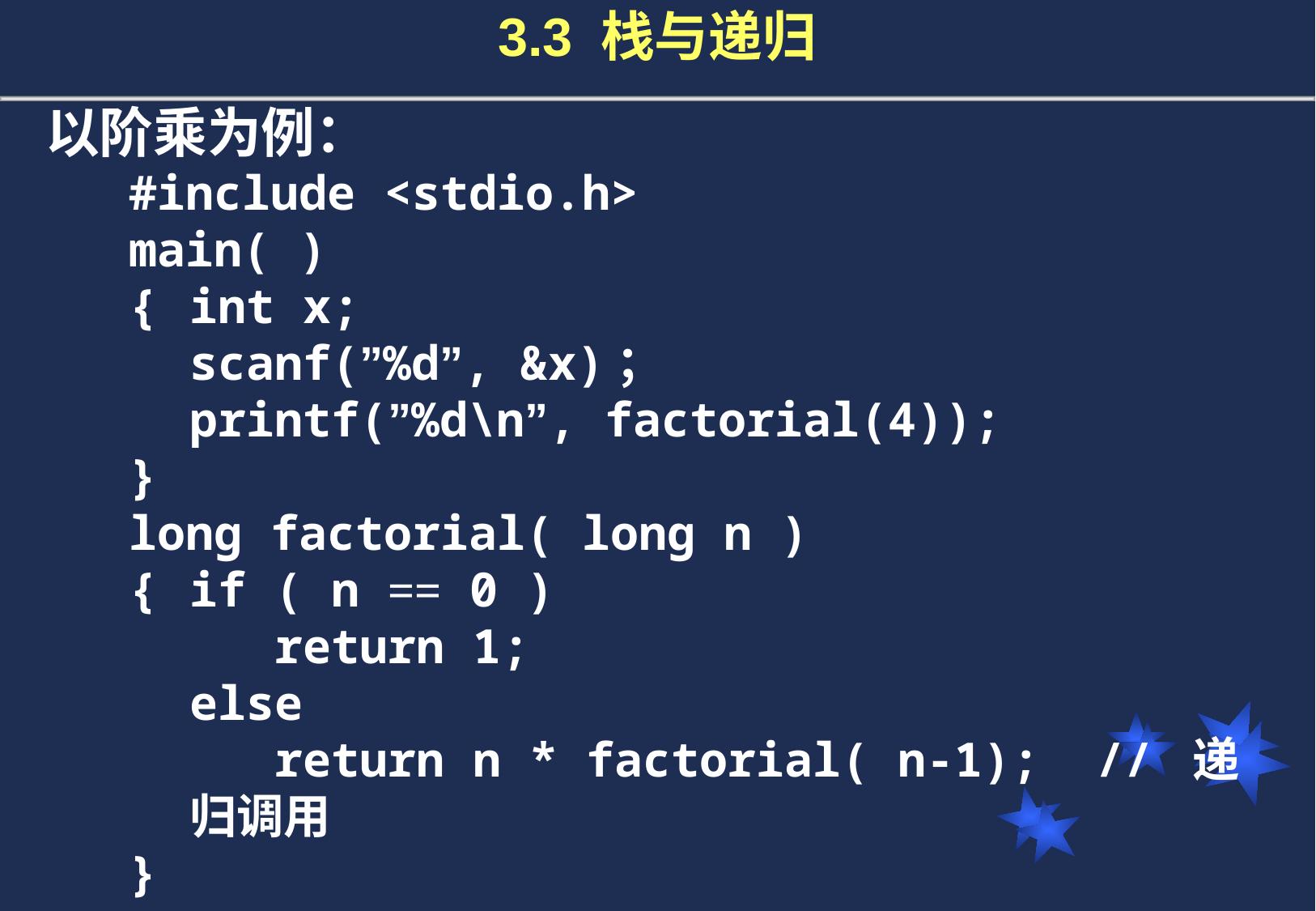

# 3.3 栈与递归
以阶乘为例：
#include <stdio.h>
main( )
{	int x;
	scanf(”%d”, &x)；
	printf(”%d\n”, factorial(4));
}
long factorial( long n )
{	if ( n == 0 )
	   return 1;
	else
	   return n * factorial( n-1);  // 递归调用
}